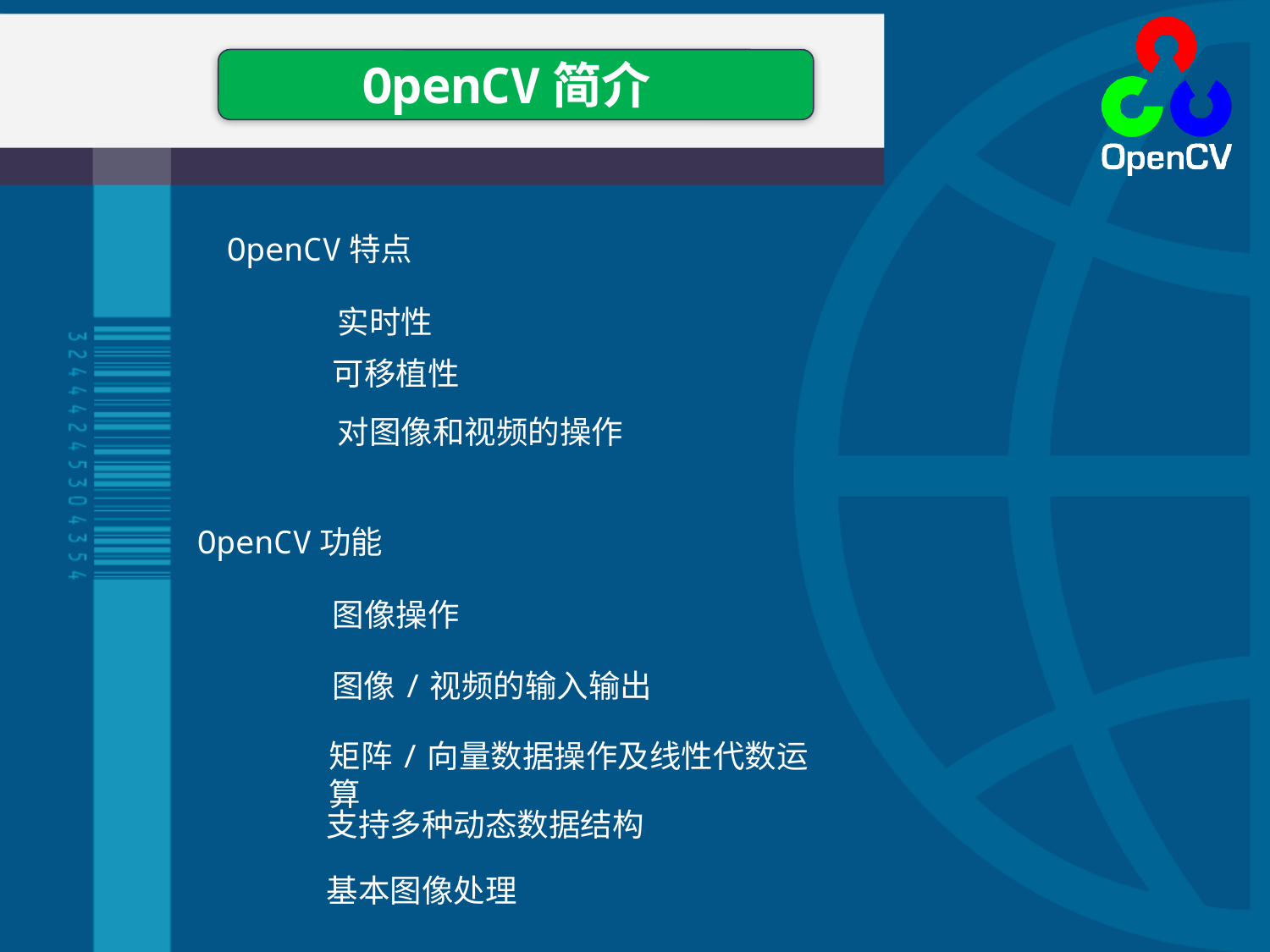

OpenCV简介

OpenCV特点
实时性
可移植性
对图像和视频的操作
OpenCV功能
图像操作
图像/视频的输入输出
矩阵/向量数据操作及线性代数运算
支持多种动态数据结构
基本图像处理